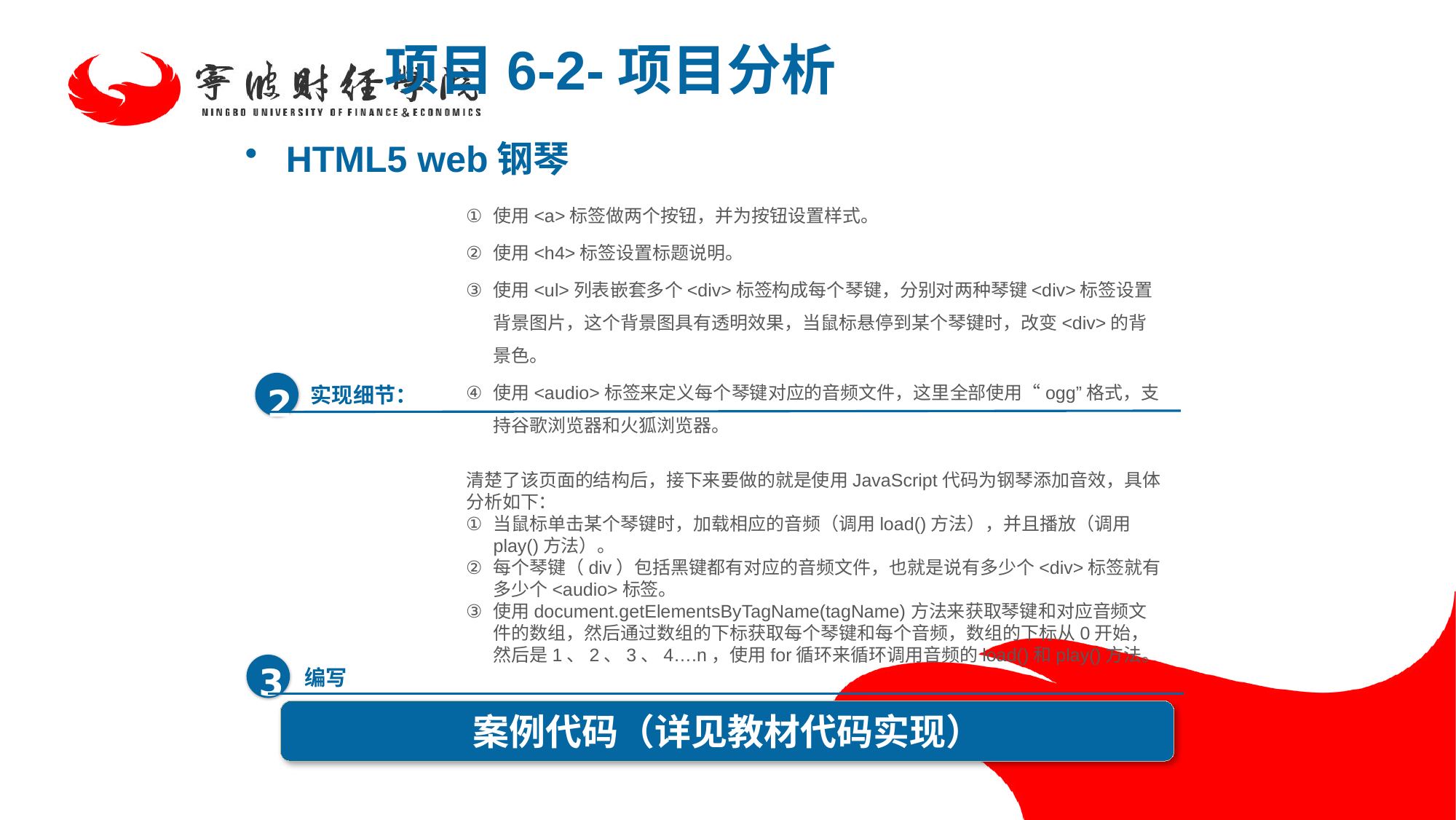

项目6-2-项目分析
HTML5 web钢琴
使用<a>标签做两个按钮，并为按钮设置样式。
使用<h4>标签设置标题说明。
使用<ul>列表嵌套多个<div>标签构成每个琴键，分别对两种琴键<div>标签设置背景图片，这个背景图具有透明效果，当鼠标悬停到某个琴键时，改变<div>的背景色。
使用<audio>标签来定义每个琴键对应的音频文件，这里全部使用“ogg”格式，支持谷歌浏览器和火狐浏览器。
实现细节：

2
清楚了该页面的结构后，接下来要做的就是使用JavaScript代码为钢琴添加音效，具体分析如下：
当鼠标单击某个琴键时，加载相应的音频（调用load()方法），并且播放（调用play()方法）。
每个琴键（div）包括黑键都有对应的音频文件，也就是说有多少个<div>标签就有多少个<audio>标签。
使用document.getElementsByTagName(tagName)方法来获取琴键和对应音频文件的数组，然后通过数组的下标获取每个琴键和每个音频，数组的下标从0开始，然后是1、2、3、4….n，使用for循环来循环调用音频的load()和play()方法。
编写JavaScript：
3

案例代码（详见教材代码实现）